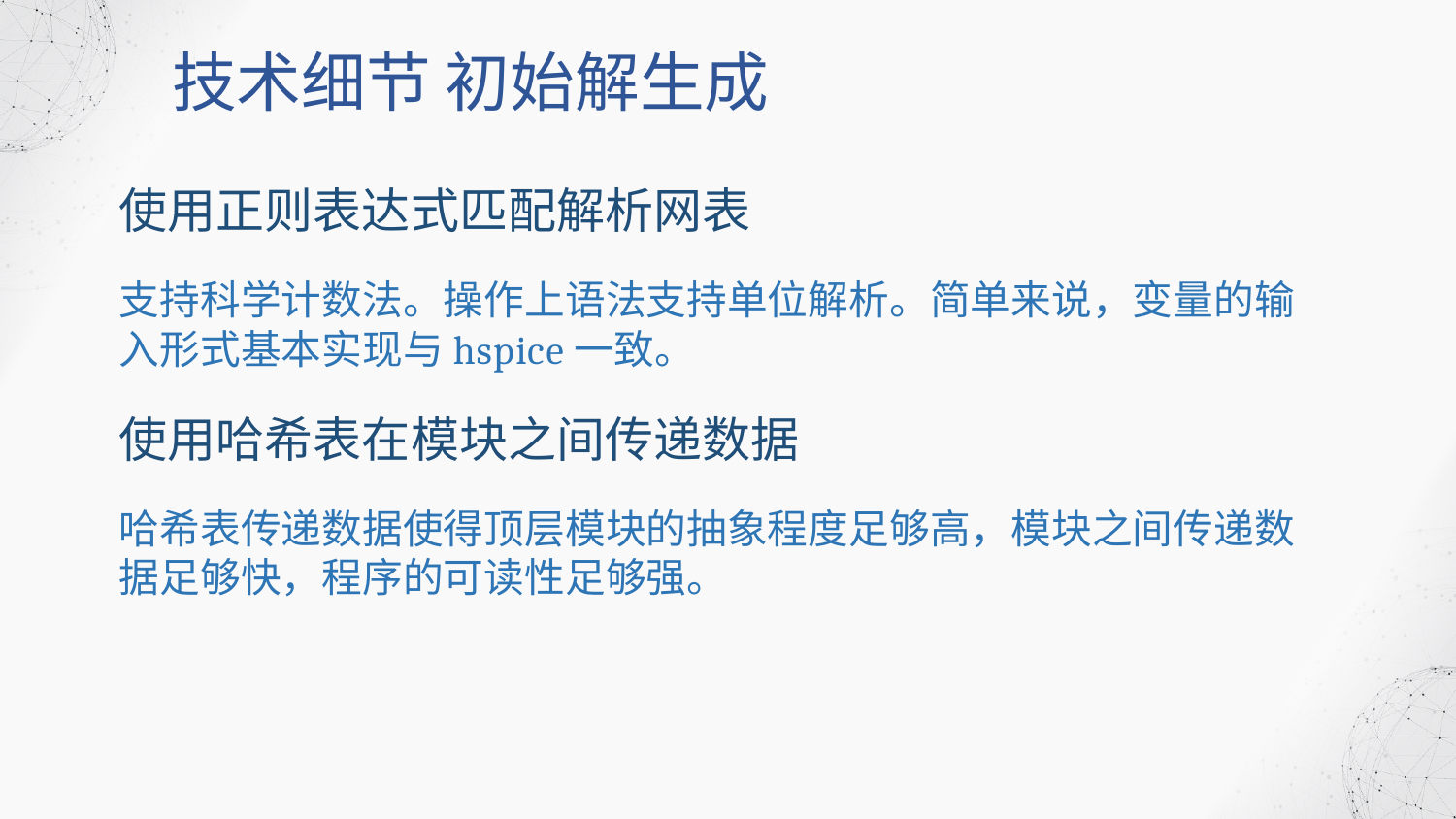

技术细节 初始解生成
使用正则表达式匹配解析网表
支持科学计数法。操作上语法支持单位解析。简单来说，变量的输入形式基本实现与hspice一致。
使用哈希表在模块之间传递数据
哈希表传递数据使得顶层模块的抽象程度足够高，模块之间传递数据足够快，程序的可读性足够强。